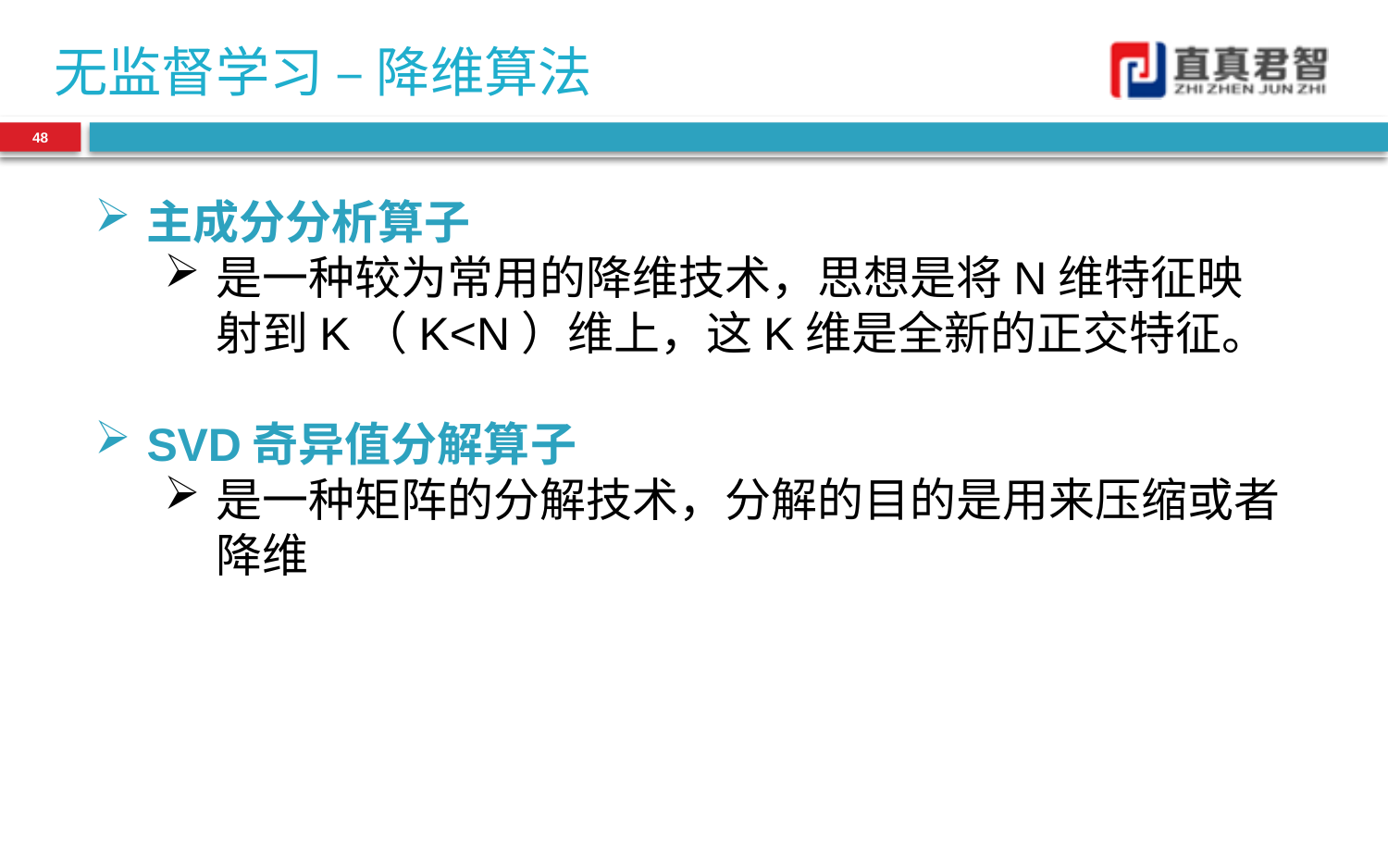

# 无监督学习 – 降维算法
48
主成分分析算子
是一种较为常用的降维技术，思想是将N维特征映射到K（K<N）维上，这K维是全新的正交特征。

SVD奇异值分解算子
是一种矩阵的分解技术，分解的目的是用来压缩或者降维